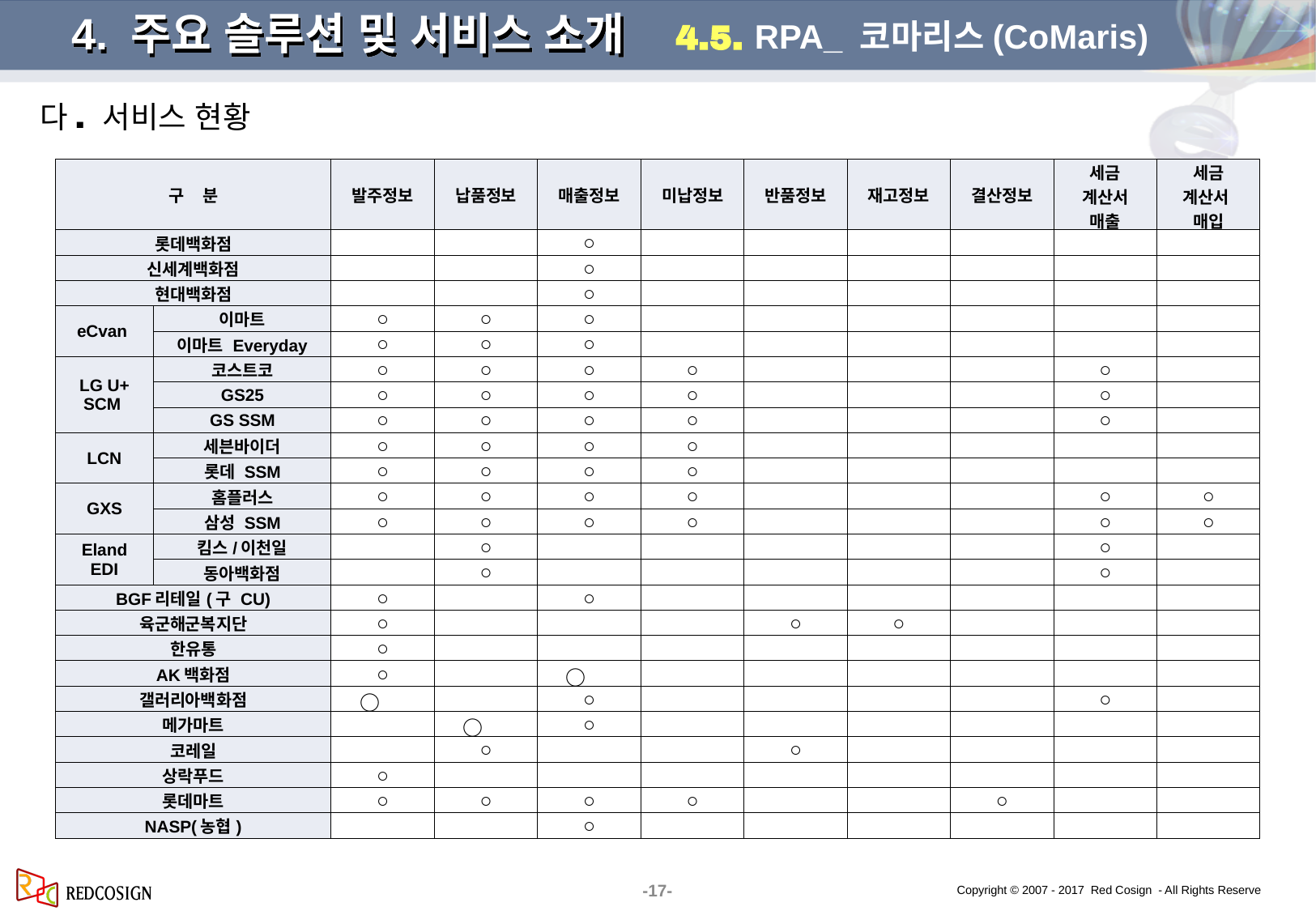

4. 주요 솔루션 및 서비스 소개
4.5. RPA_ 코마리스(CoMaris)
다. 서비스 현황
| 구 분 |  | 발주정보 | 납품정보 | 매출정보 | 미납정보 | 반품정보 | 재고정보 | 결산정보 | 세금 계산서 매출 | 세금 계산서 매입 |
| --- | --- | --- | --- | --- | --- | --- | --- | --- | --- | --- |
| 롯데백화점 |  |  |  | ○ |  |  |  |  |  |  |
| 신세계백화점 |  |  |  | ○ |  |  |  |  |  |  |
| 현대백화점 |  |  |  | ○ |  |  |  |  |  |  |
| eCvan | 이마트 | ○ | ○ | ○ |  |  |  |  |  |  |
|  | 이마트 Everyday | ○ | ○ | ○ |  |  |  |  |  |  |
| LG U+ SCM | 코스트코 | ○ | ○ | ○ | ○ |  |  |  | ○ |  |
|  | GS25 | ○ | ○ | ○ | ○ |  |  |  | ○ |  |
|  | GS SSM | ○ | ○ | ○ | ○ |  |  |  | ○ |  |
| LCN | 세븐바이더 | ○ | ○ | ○ | ○ |  |  |  |  |  |
|  | 롯데 SSM | ○ | ○ | ○ | ○ |  |  |  |  |  |
| GXS | 홈플러스 | ○ | ○ | ○ | ○ |  |  |  | ○ | ○ |
|  | 삼성 SSM | ○ | ○ | ○ | ○ |  |  |  | ○ | ○ |
| Eland EDI | 킴스/이천일 |  | ○ |  |  |  |  |  | ○ |  |
|  | 동아백화점 |  | ○ |  |  |  |  |  | ○ |  |
| BGF리테일(구 CU) |  | ○ |  | ○ |  |  |  |  |  |  |
| 육군해군복지단 |  | ○ |  |  |  | ○ | ○ |  |  |  |
| 한유통 |  | ○ |  |  |  |  |  |  |  |  |
| AK백화점 |  | ○ |  | ○ |  |  |  |  |  |  |
| 갤러리아백화점 |  | ○ |  | ○ |  |  |  |  | ○ |  |
| 메가마트 |  |  | ○ | ○ |  |  |  |  |  |  |
| 코레일 |  |  | ○ |  |  | ○ |  |  |  |  |
| 상락푸드 |  | ○ |  |  |  |  |  |  |  |  |
| 롯데마트 |  | ○ | ○ | ○ | ○ |  |  | ○ |  |  |
| NASP(농협) |  |  |  | ○ |  |  |  |  |  |  |